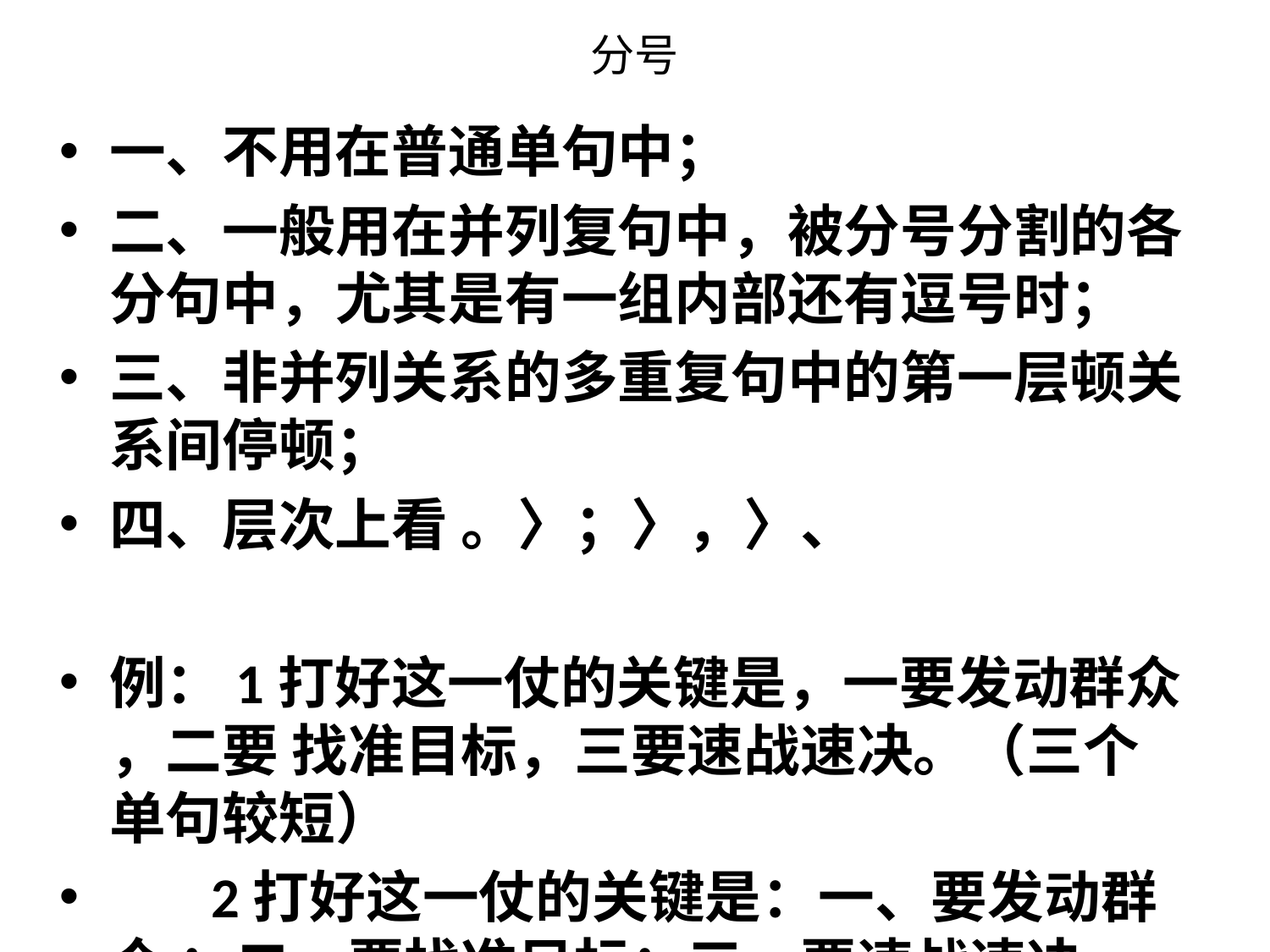

# 分号
一、不用在普通单句中；
二、一般用在并列复句中，被分号分割的各分句中，尤其是有一组内部还有逗号时；
三、非并列关系的多重复句中的第一层顿关系间停顿；
四、层次上看 。〉；〉，〉、

例：1打好这一仗的关键是，一要发动群众 ，二要 找准目标，三要速战速决。（三个单句较短）
        2打好这一仗的关键是：一、要发动群众 ；二、要找准目标；三、要速战速决。